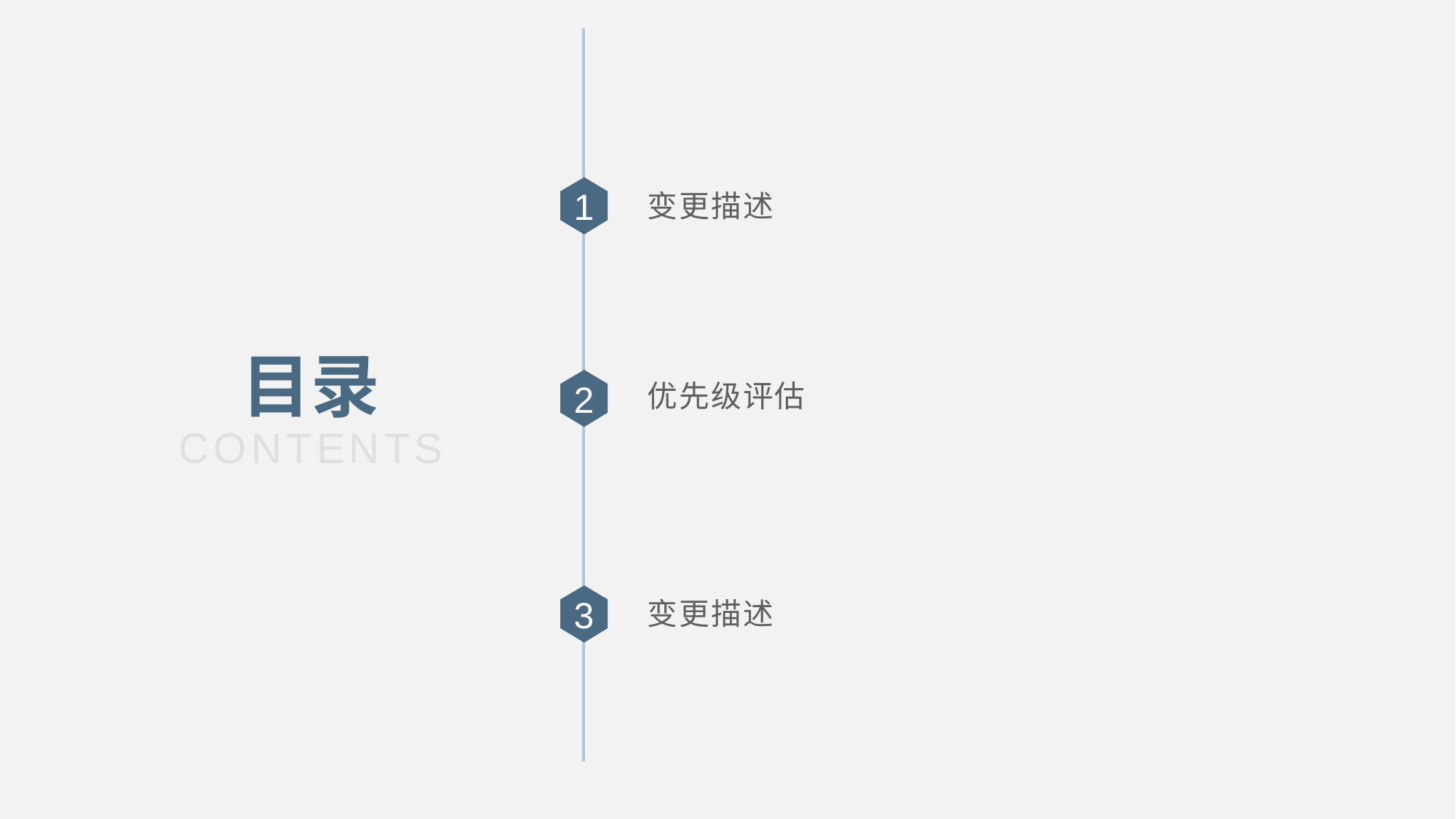

变更描述
1
目录
优先级评估
2
CONTENTS
变更描述
3